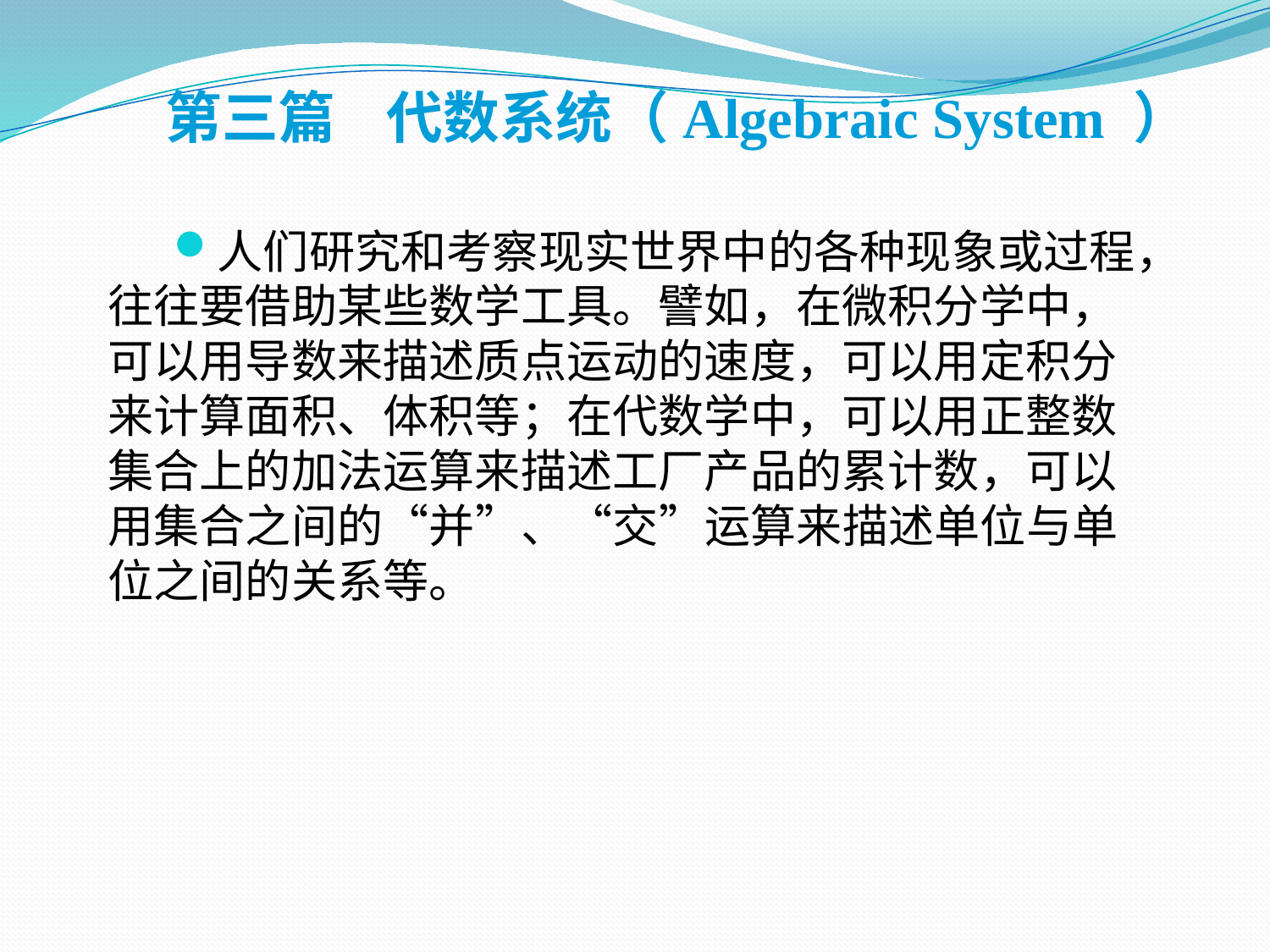

第三篇    代数系统（Algebraic System ）
人们研究和考察现实世界中的各种现象或过程，往往要借助某些数学工具。譬如，在微积分学中，可以用导数来描述质点运动的速度，可以用定积分来计算面积、体积等；在代数学中，可以用正整数集合上的加法运算来描述工厂产品的累计数，可以用集合之间的“并”、“交”运算来描述单位与单位之间的关系等。